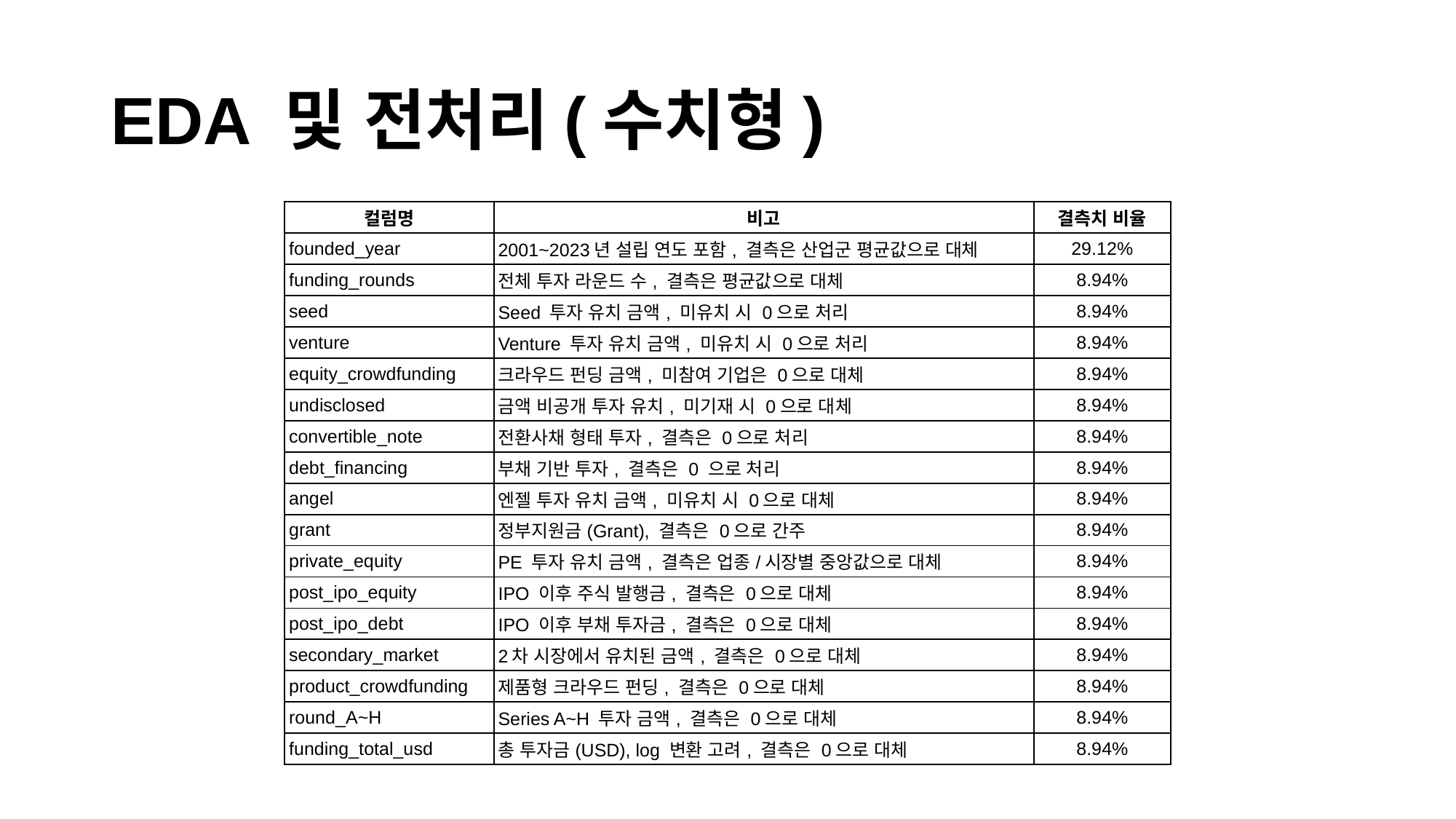

# EDA 및 전처리(수치형)
| 컬럼명 | 비고 | 결측치 비율 |
| --- | --- | --- |
| founded\_year | 2001~2023년 설립 연도 포함, 결측은 산업군 평균값으로 대체 | 29.12% |
| funding\_rounds | 전체 투자 라운드 수, 결측은 평균값으로 대체 | 8.94% |
| seed | Seed 투자 유치 금액, 미유치 시 0으로 처리 | 8.94% |
| venture | Venture 투자 유치 금액, 미유치 시 0으로 처리 | 8.94% |
| equity\_crowdfunding | 크라우드 펀딩 금액, 미참여 기업은 0으로 대체 | 8.94% |
| undisclosed | 금액 비공개 투자 유치, 미기재 시 0으로 대체 | 8.94% |
| convertible\_note | 전환사채 형태 투자, 결측은 0으로 처리 | 8.94% |
| debt\_financing | 부채 기반 투자, 결측은 0 으로 처리 | 8.94% |
| angel | 엔젤 투자 유치 금액, 미유치 시 0으로 대체 | 8.94% |
| grant | 정부지원금(Grant), 결측은 0으로 간주 | 8.94% |
| private\_equity | PE 투자 유치 금액, 결측은 업종/시장별 중앙값으로 대체 | 8.94% |
| post\_ipo\_equity | IPO 이후 주식 발행금, 결측은 0으로 대체 | 8.94% |
| post\_ipo\_debt | IPO 이후 부채 투자금, 결측은 0으로 대체 | 8.94% |
| secondary\_market | 2차 시장에서 유치된 금액, 결측은 0으로 대체 | 8.94% |
| product\_crowdfunding | 제품형 크라우드 펀딩, 결측은 0으로 대체 | 8.94% |
| round\_A~H | Series A~H 투자 금액, 결측은 0으로 대체 | 8.94% |
| funding\_total\_usd | 총 투자금(USD), log 변환 고려, 결측은 0으로 대체 | 8.94% |